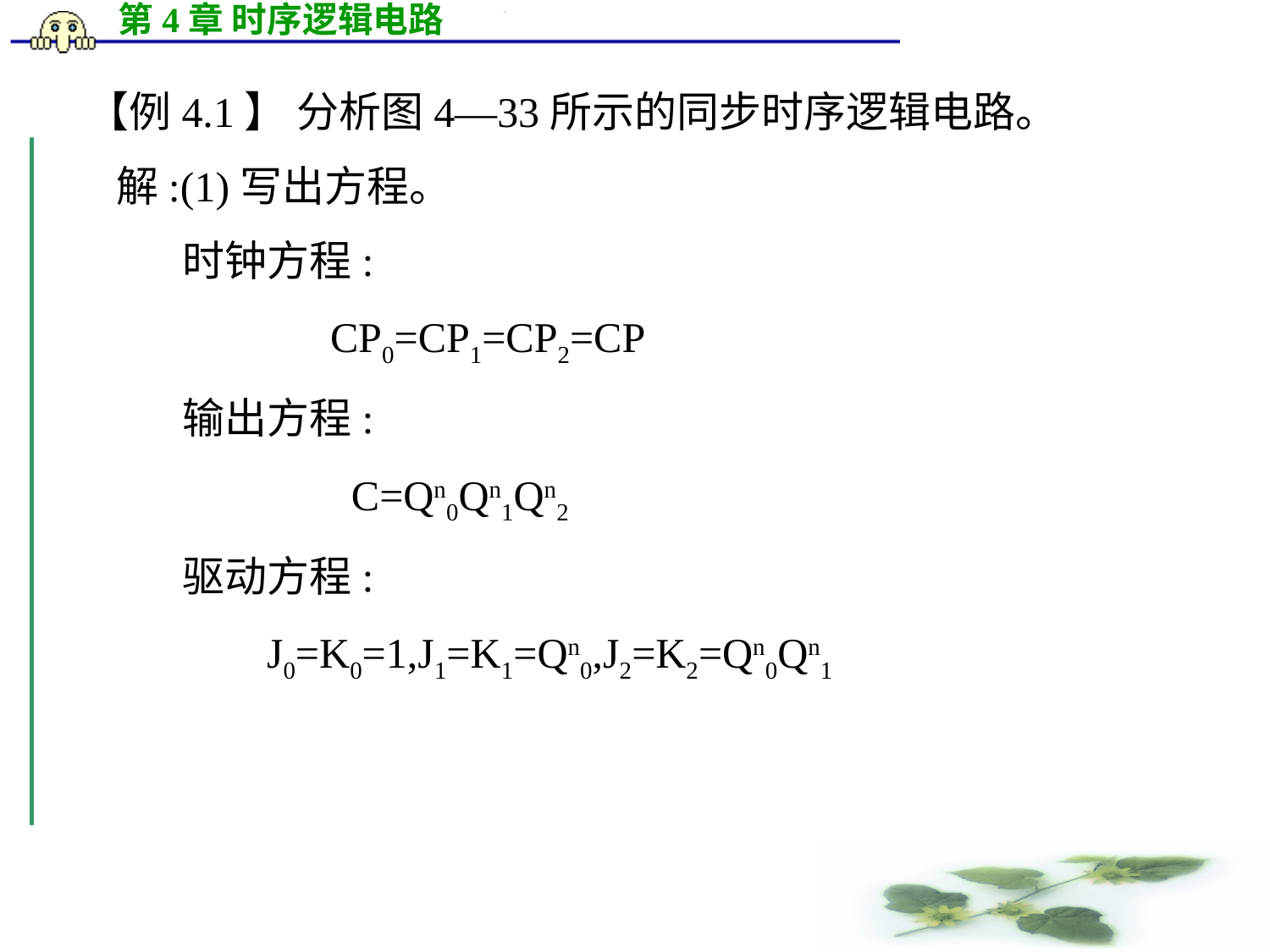

【例4.1】 分析图4―33所示的同步时序逻辑电路。
  解:(1)写出方程。
         时钟方程:
                       CP0=CP1=CP2=CP
         输出方程:
                         C=Qn0Qn1Qn2
         驱动方程:
                 J0=K0=1,J1=K1=Qn0,J2=K2=Qn0Qn1